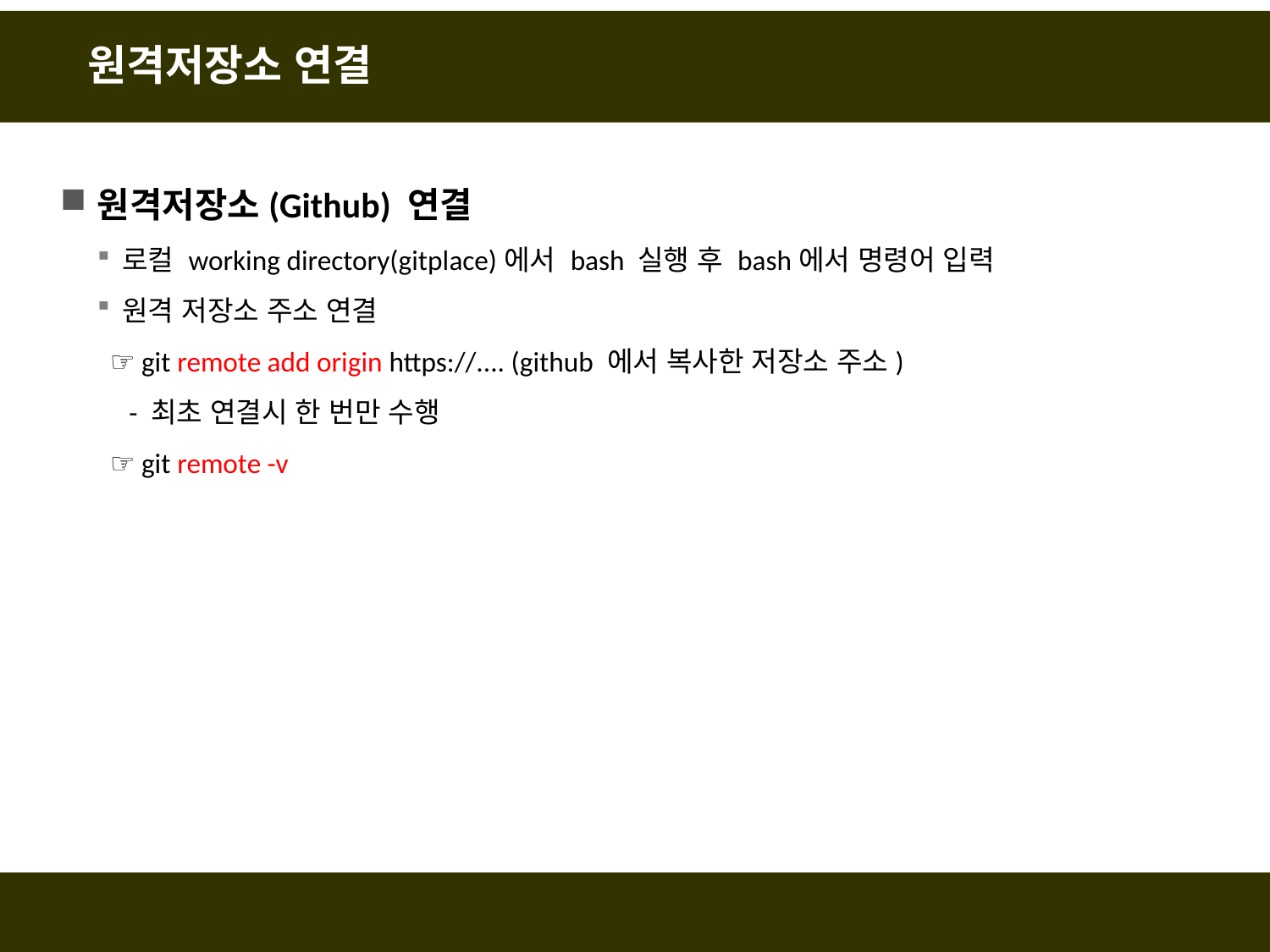

# 원격저장소 연결
원격저장소(Github) 연결
로컬 working directory(gitplace)에서 bash 실행 후 bash에서 명령어 입력
원격 저장소 주소 연결
  ☞ git remote add origin https://.... (github 에서 복사한 저장소 주소)
     - 최초 연결시 한 번만 수행
  ☞ git remote -v